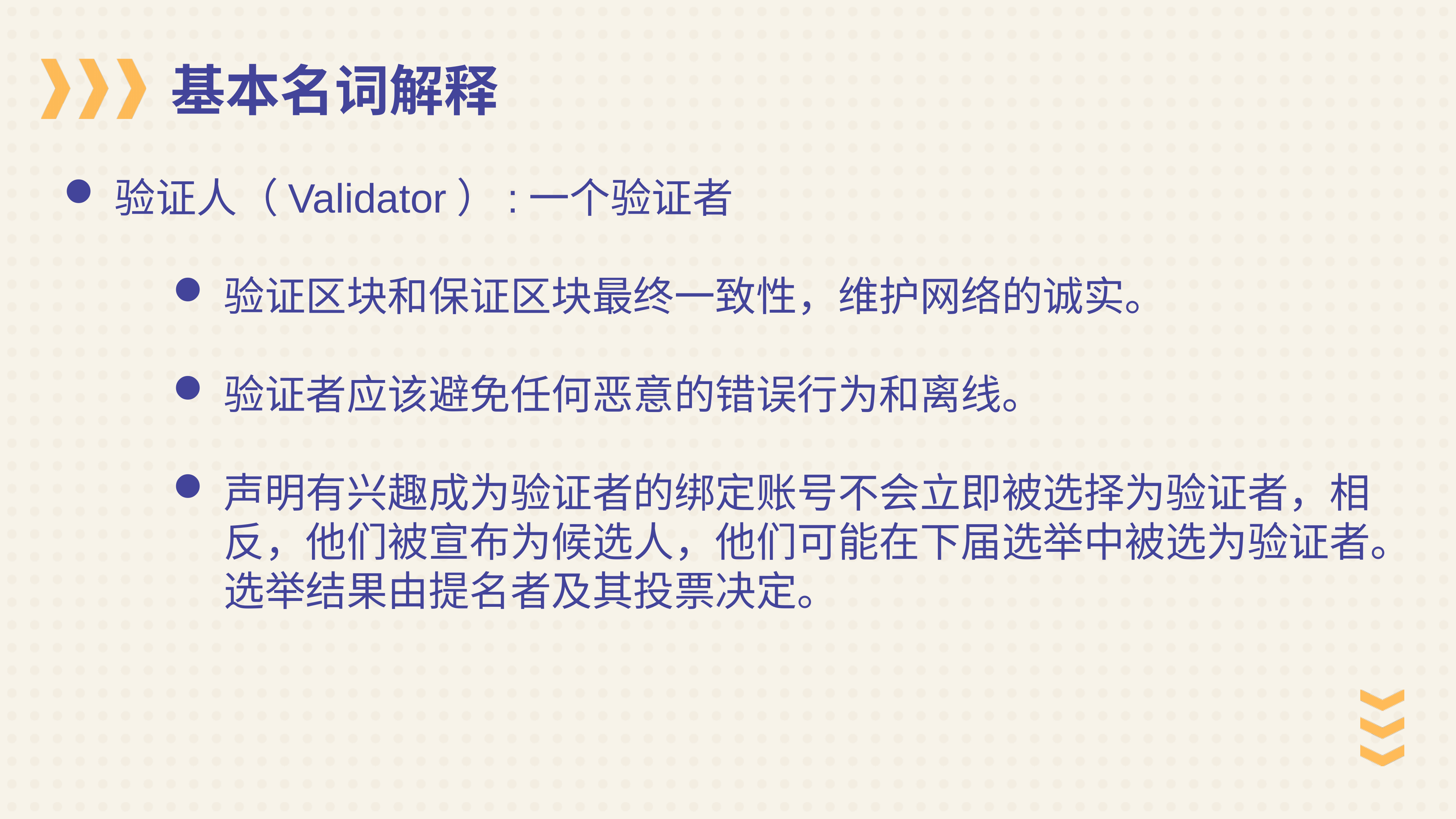

基本名词解释
验证人（Validator）:一个验证者

验证区块和保证区块最终一致性，维护网络的诚实。

验证者应该避免任何恶意的错误行为和离线。

声明有兴趣成为验证者的绑定账号不会立即被选择为验证者，相反，他们被宣布为候选人，他们可能在下届选举中被选为验证者。选举结果由提名者及其投票决定。